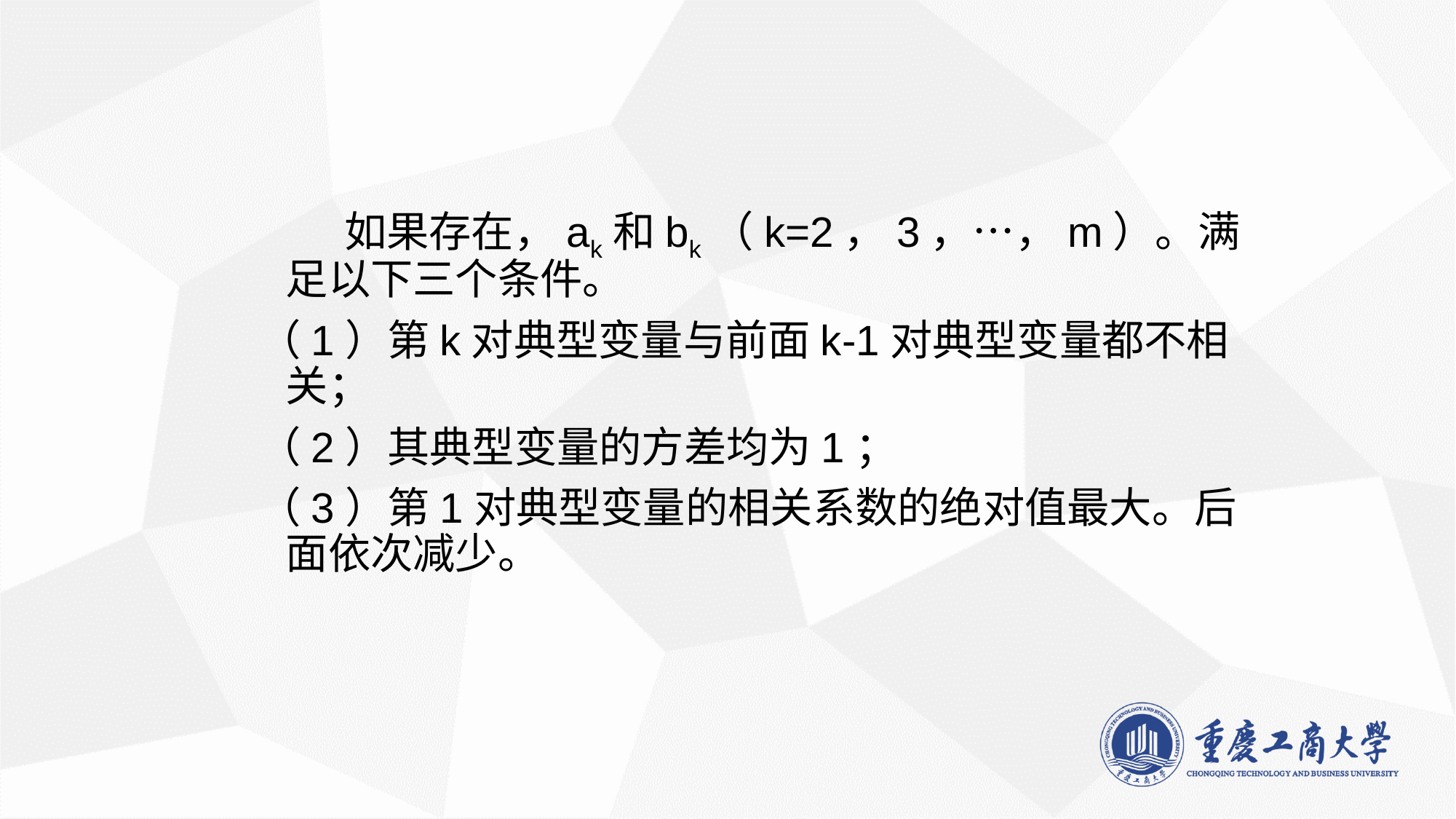

如果存在，ak和bk（k=2，3，…，m）。满足以下三个条件。
（1）第k对典型变量与前面k-1对典型变量都不相关；
（2）其典型变量的方差均为1；
（3）第1对典型变量的相关系数的绝对值最大。后面依次减少。